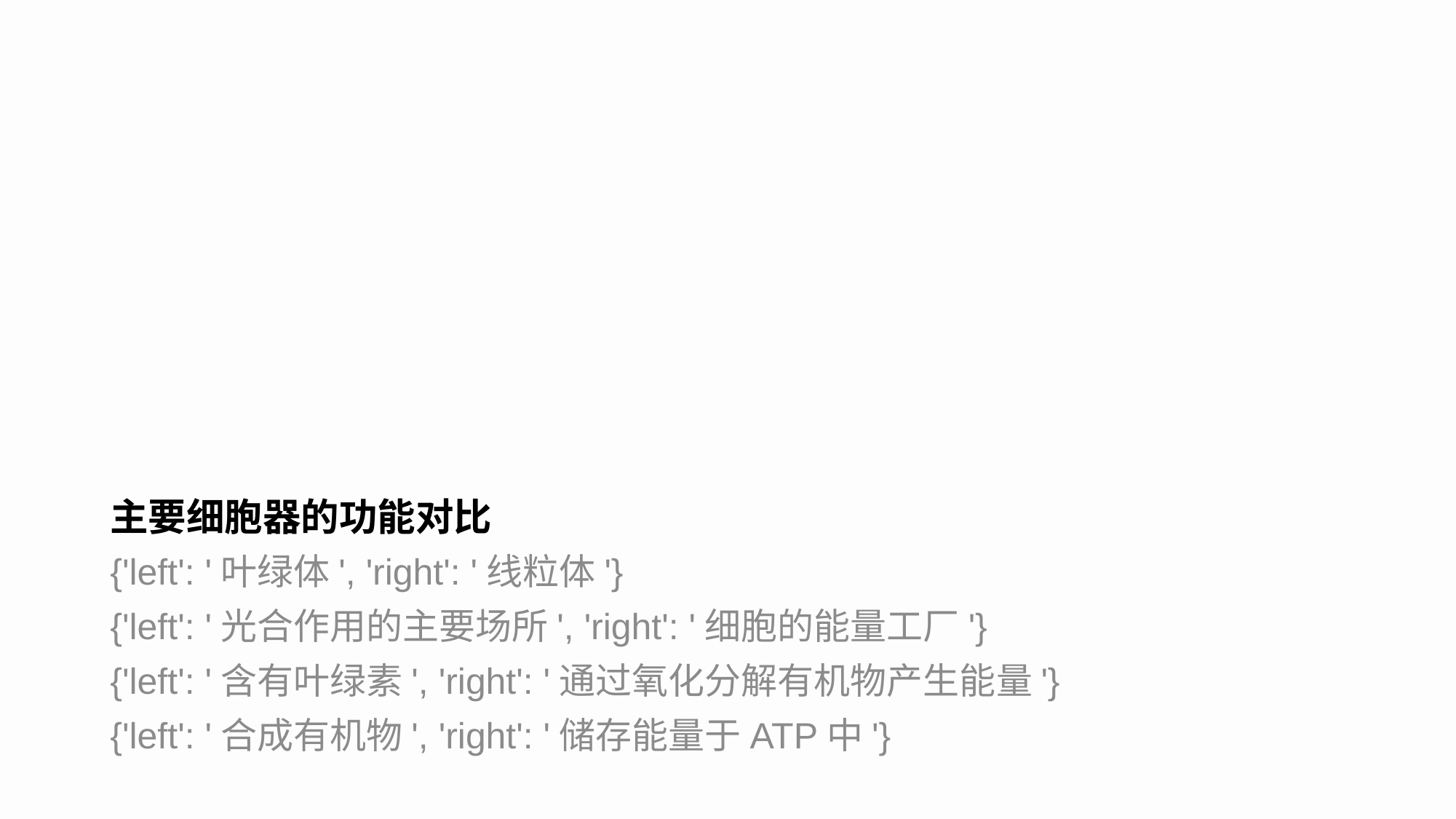

# 主要细胞器的功能对比
{'left': '叶绿体', 'right': '线粒体'}
{'left': '光合作用的主要场所', 'right': '细胞的能量工厂'}
{'left': '含有叶绿素', 'right': '通过氧化分解有机物产生能量'}
{'left': '合成有机物', 'right': '储存能量于ATP中'}